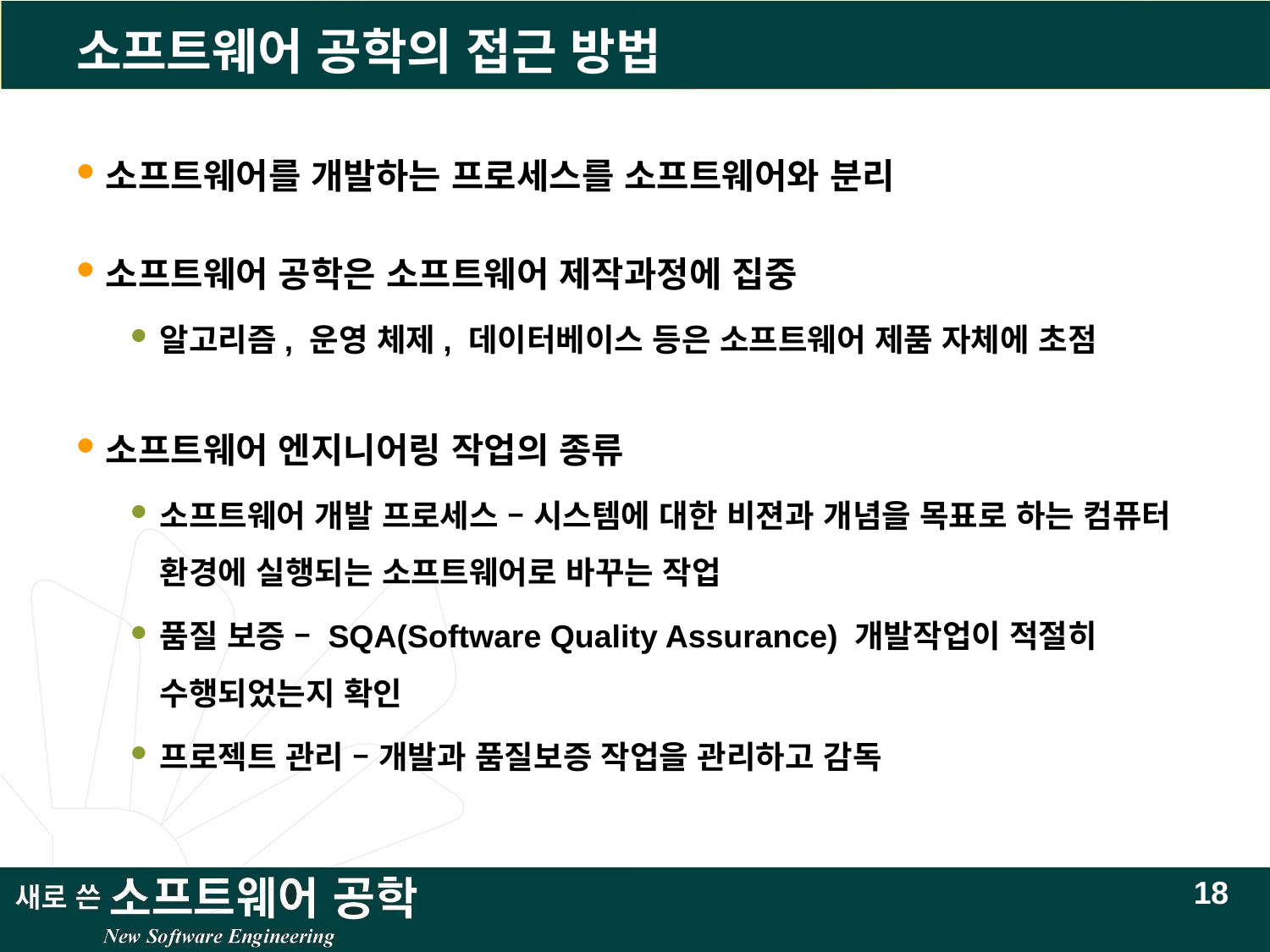

# 소프트웨어 공학의 접근 방법
소프트웨어를 개발하는 프로세스를 소프트웨어와 분리

소프트웨어 공학은 소프트웨어 제작과정에 집중
알고리즘, 운영 체제, 데이터베이스 등은 소프트웨어 제품 자체에 초점

소프트웨어 엔지니어링 작업의 종류
소프트웨어 개발 프로세스 – 시스템에 대한 비젼과 개념을 목표로 하는 컴퓨터 환경에 실행되는 소프트웨어로 바꾸는 작업
품질 보증 – SQA(Software Quality Assurance) 개발작업이 적절히 수행되었는지 확인
프로젝트 관리 – 개발과 품질보증 작업을 관리하고 감독
18